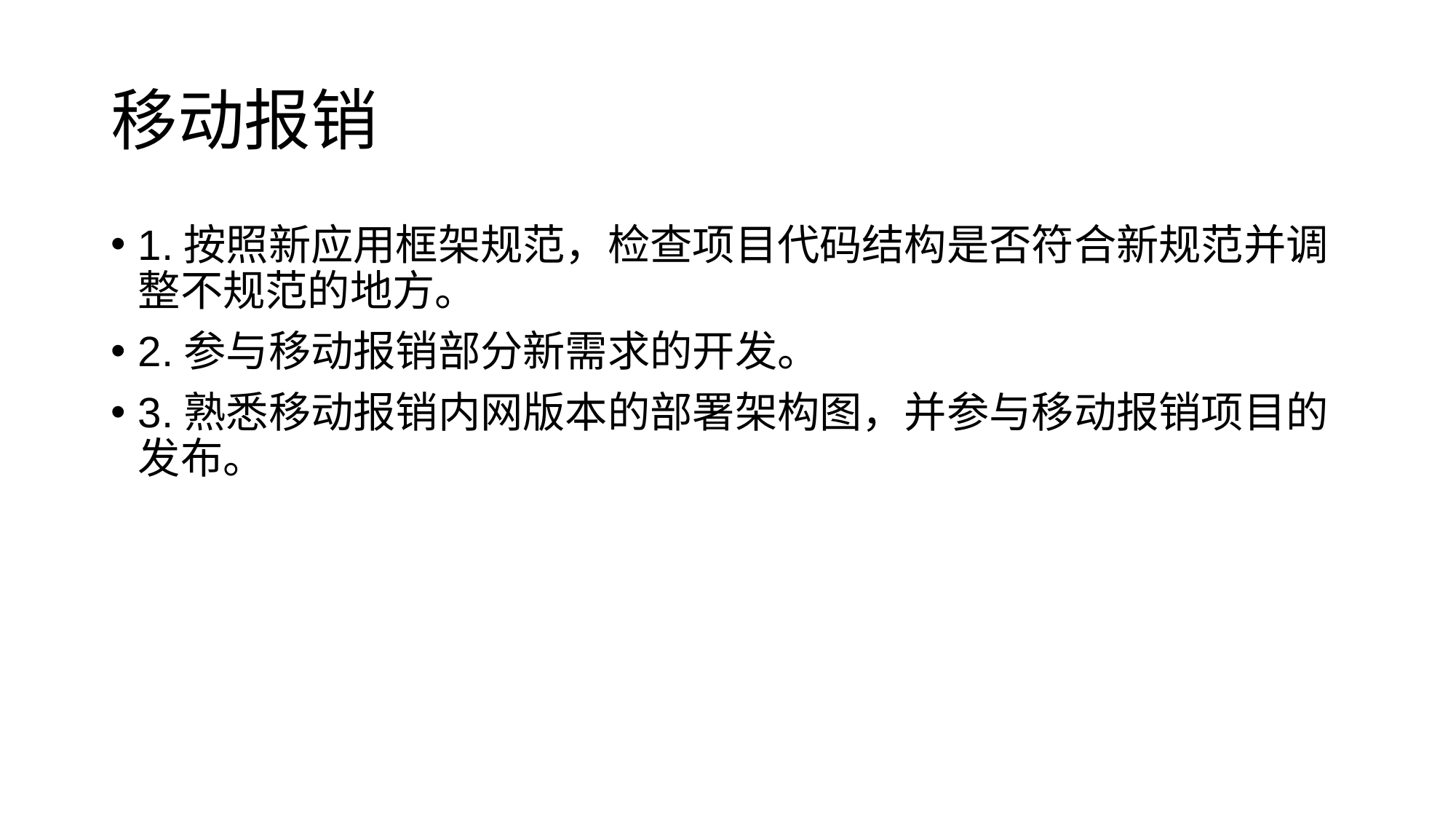

# 移动报销
1.按照新应用框架规范，检查项目代码结构是否符合新规范并调整不规范的地方。
2.参与移动报销部分新需求的开发。
3.熟悉移动报销内网版本的部署架构图，并参与移动报销项目的发布。